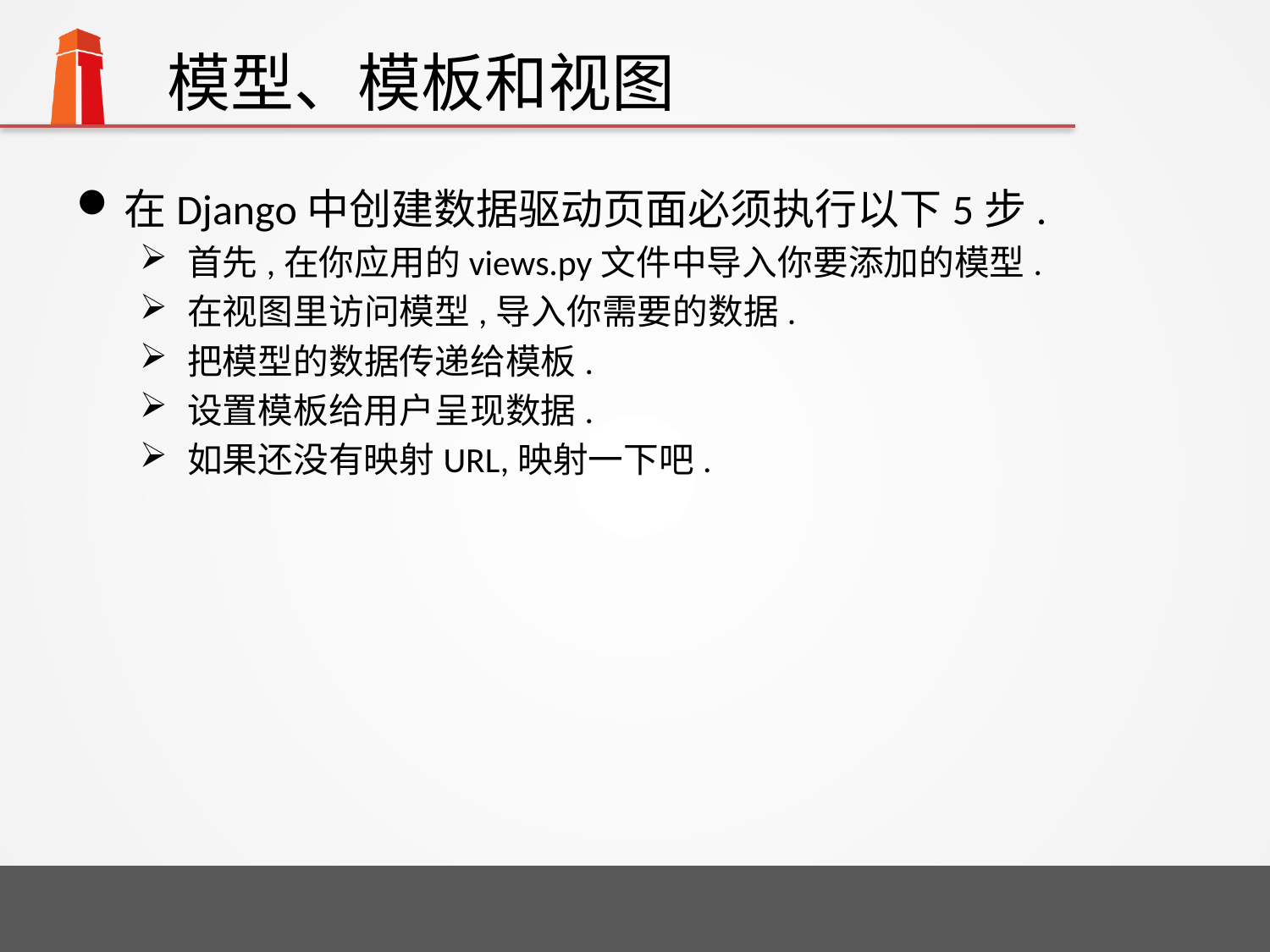

# 模型、模板和视图
在Django中创建数据驱动页面必须执行以下5步.
首先,在你应用的views.py文件中导入你要添加的模型.
在视图里访问模型,导入你需要的数据.
把模型的数据传递给模板.
设置模板给用户呈现数据.
如果还没有映射URL,映射一下吧.